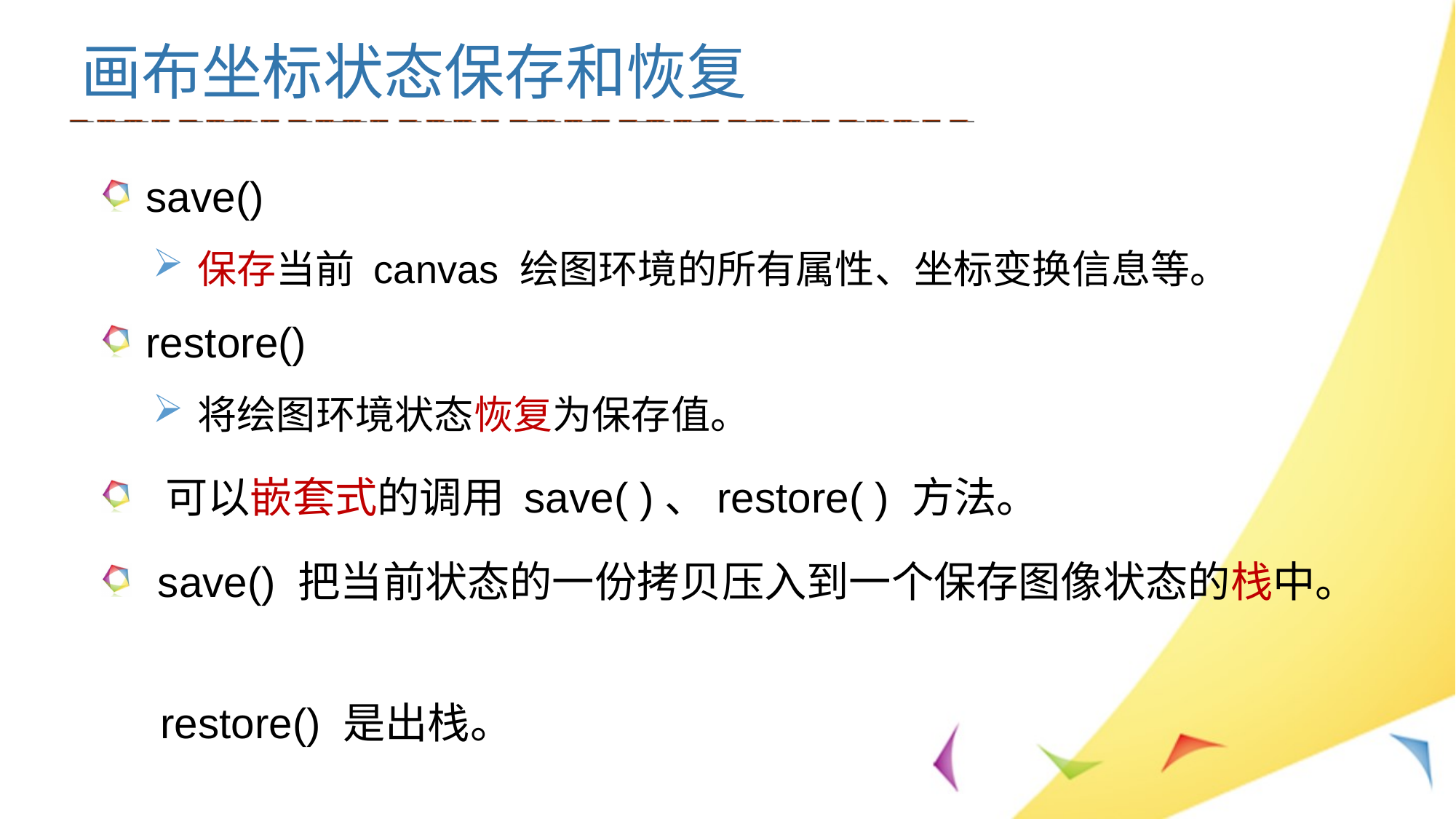

画布坐标状态保存和恢复
save()
保存当前 canvas 绘图环境的所有属性、坐标变换信息等。
restore()
将绘图环境状态恢复为保存值。
 可以嵌套式的调用 save( )、restore( ) 方法。
 save() 把当前状态的一份拷贝压入到一个保存图像状态的栈中。
     restore() 是出栈。